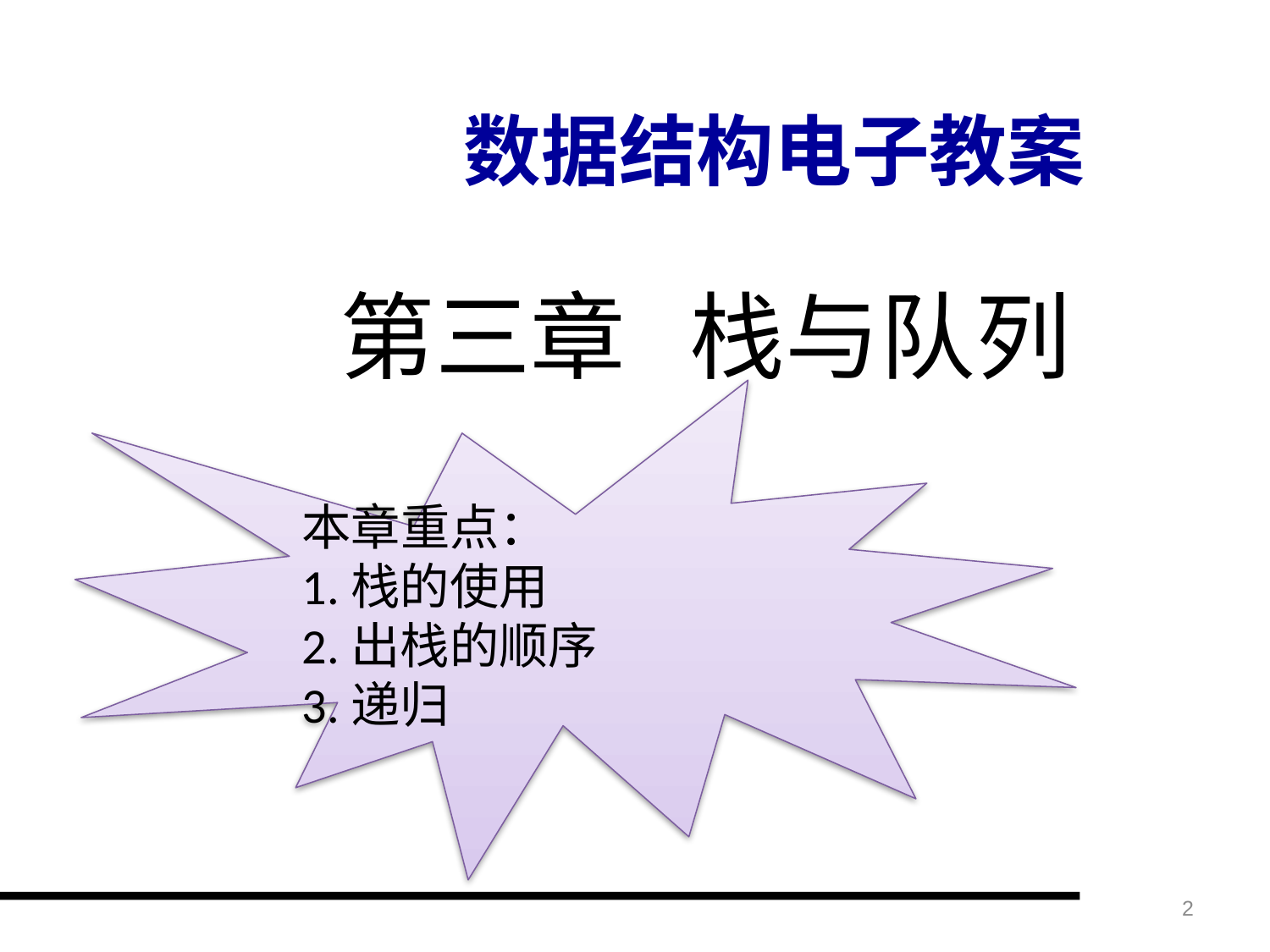

数据结构电子教案
# 第三章   栈与队列
本章重点：
1.栈的使用
2.出栈的顺序
3.递归
2